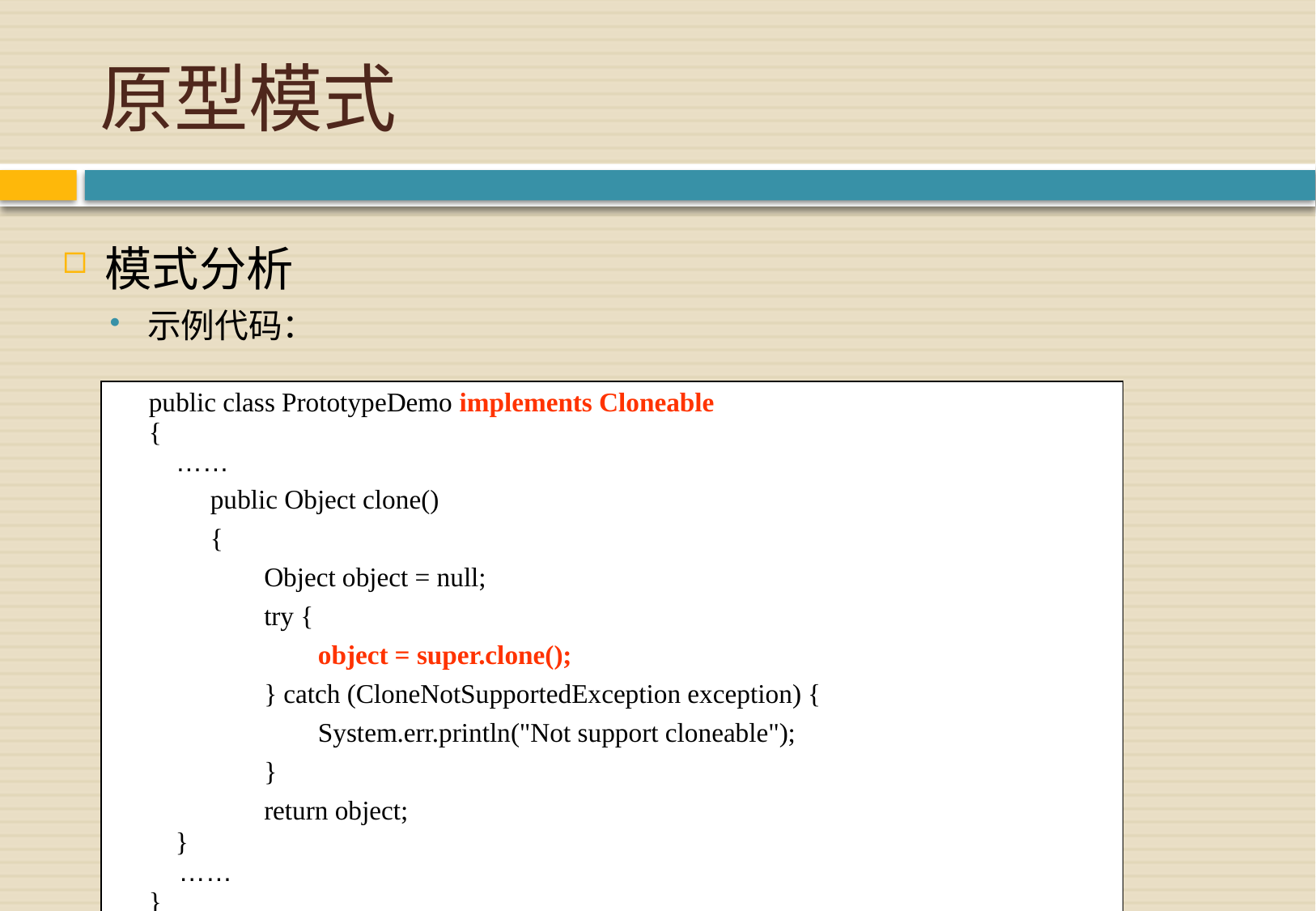

# 原型模式
模式分析
示例代码：

| public class PrototypeDemo implements Cloneable { …… 　　public Object clone() 　　{ 　　　　Object object = null; 　　　　try { 　　　　　　object = super.clone(); 　　　　} catch (CloneNotSupportedException exception) { 　　　　　　System.err.println("Not support cloneable"); 　　　　} 　　　　return object; } …… } |
| --- |